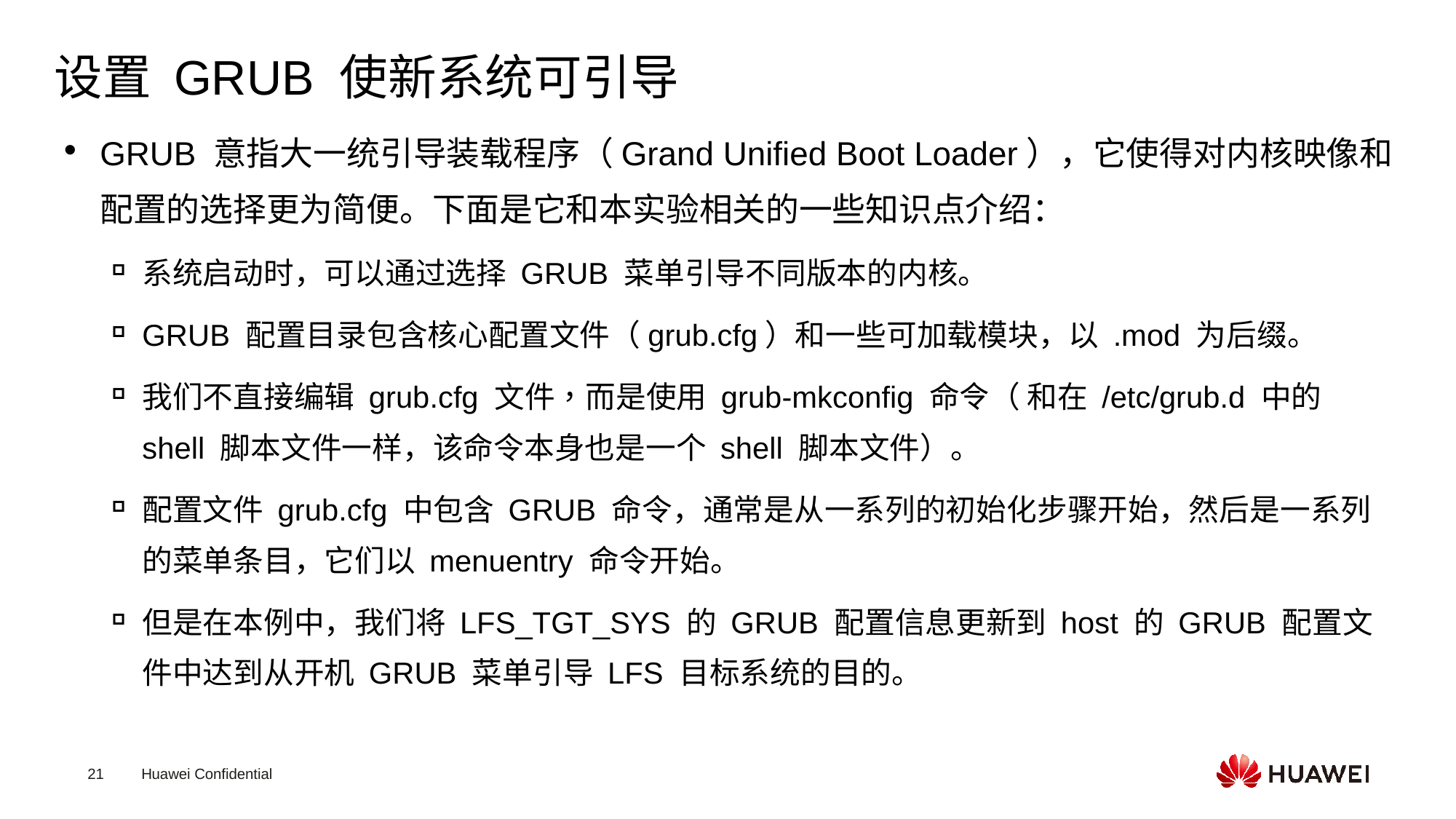

# 设置 GRUB 使新系统可引导
GRUB 意指大一统引导装载程序（Grand Unified Boot Loader），它使得对内核映像和配置的选择更为简便。下面是它和本实验相关的一些知识点介绍：
系统启动时，可以通过选择 GRUB 菜单引导不同版本的内核。
GRUB 配置目录包含核心配置文件（grub.cfg）和一些可加载模块，以 .mod 为后缀。
我们不直接编辑 grub.cfg 文件，而是使用 grub-mkconfig 命令（ 和在 /etc/grub.d 中的 shell 脚本文件一样，该命令本身也是一个 shell 脚本文件）。
配置文件 grub.cfg 中包含 GRUB 命令，通常是从一系列的初始化步骤开始，然后是一系列的菜单条目，它们以 menuentry 命令开始。
但是在本例中，我们将 LFS_TGT_SYS 的 GRUB 配置信息更新到 host 的 GRUB 配置文件中达到从开机 GRUB 菜单引导 LFS 目标系统的目的。